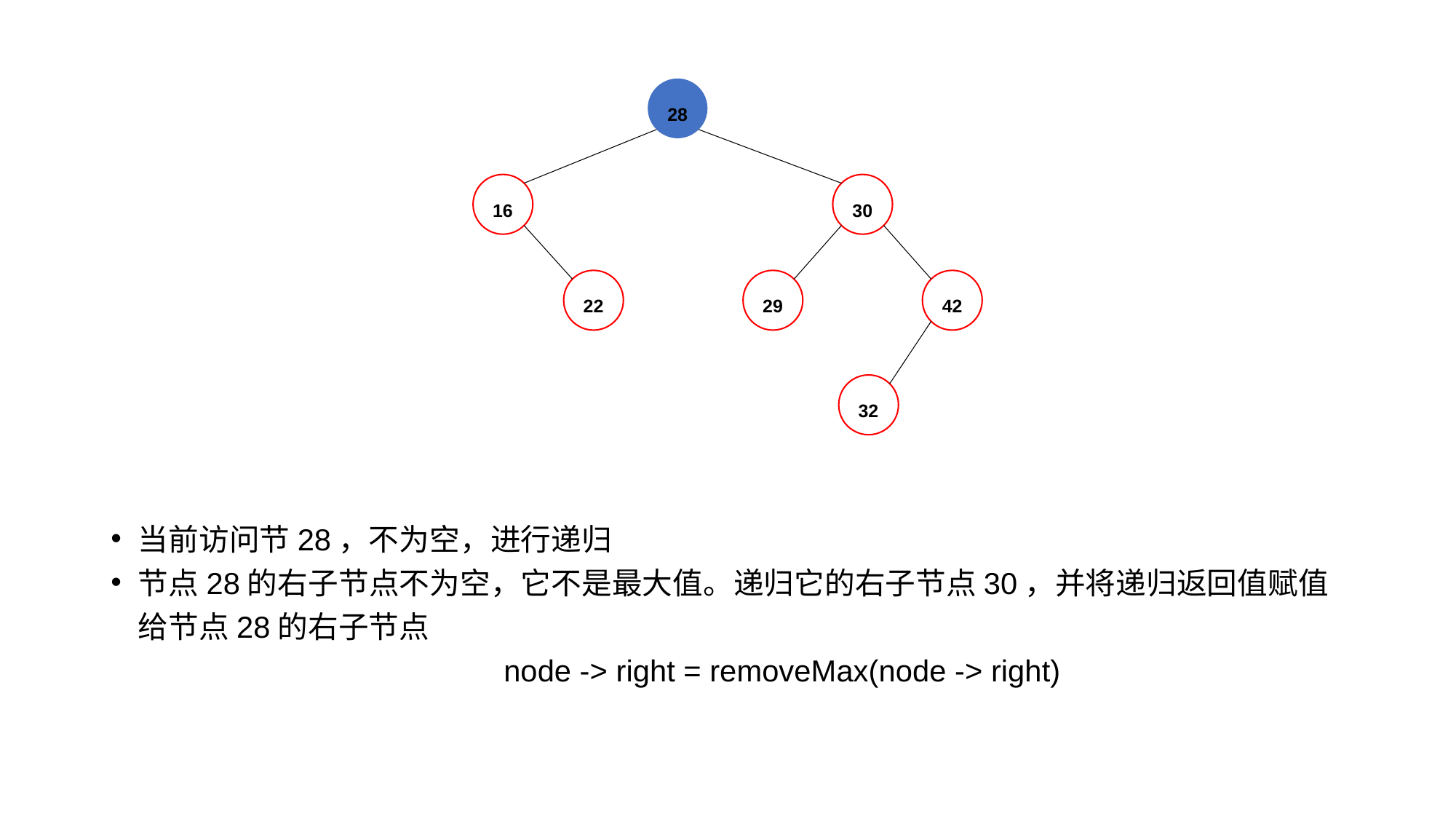

28
16
30
22
29
42
32

当前访问节28，不为空，进行递归
节点28的右子节点不为空，它不是最大值。递归它的右子节点30，并将递归返回值赋值给节点28的右子节点
	node -> right = removeMax(node -> right)